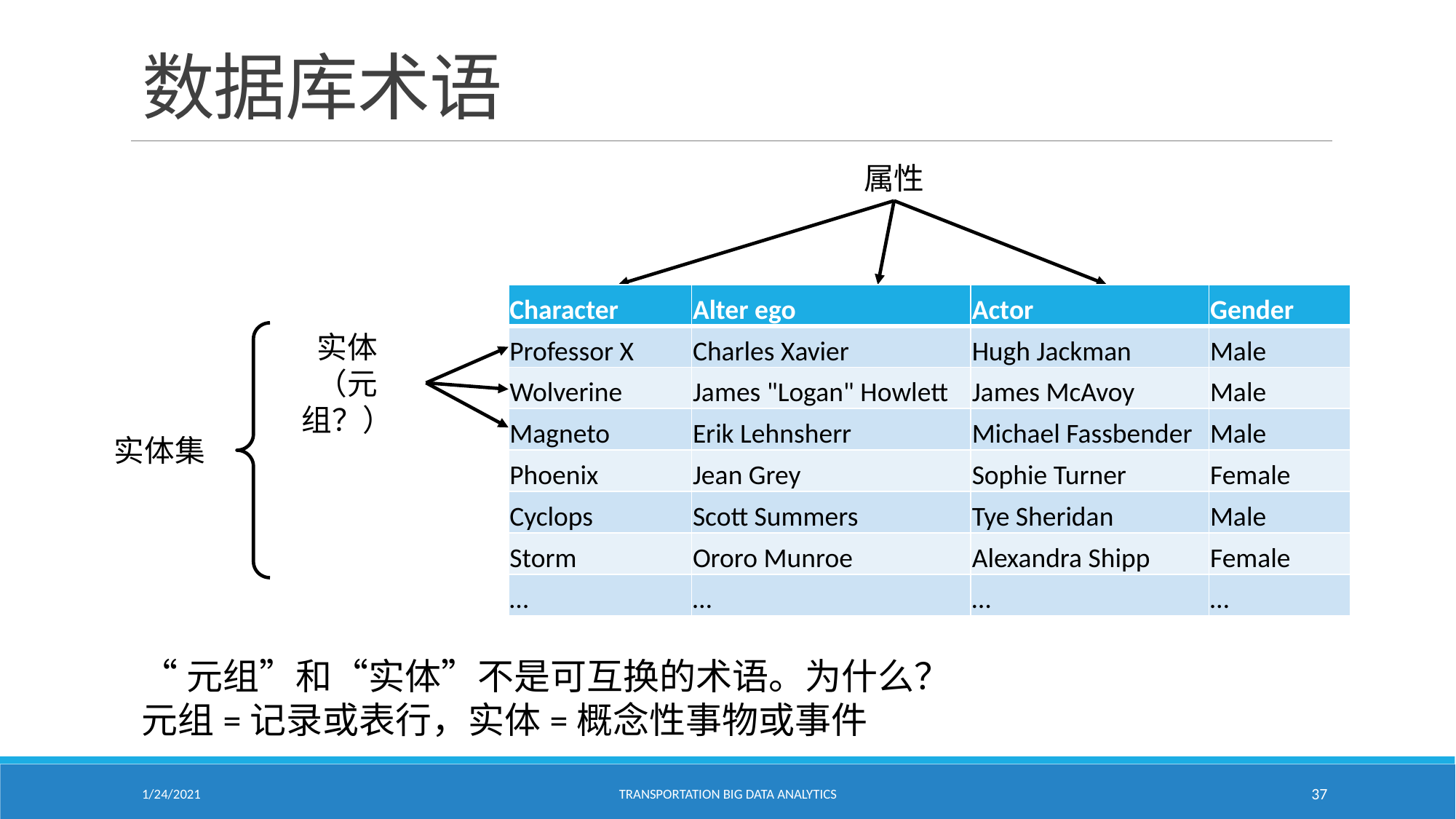

# 数据库术语
属性
| Character | Alter ego | Actor | Gender |
| --- | --- | --- | --- |
| Professor X | Charles Xavier | Hugh Jackman | Male |
| Wolverine | James "Logan" Howlett | James McAvoy | Male |
| Magneto | Erik Lehnsherr | Michael Fassbender | Male |
| Phoenix | Jean Grey | Sophie Turner | Female |
| Cyclops | Scott Summers | Tye Sheridan | Male |
| Storm | Ororo Munroe | Alexandra Shipp | Female |
| … | … | … | … |

实体
（元组？）
实体集
“元组”和“实体”不是可互换的术语。为什么？
元组=记录或表行，实体=概念性事物或事件
1/24/2021
Transportation Big Data Analytics
37